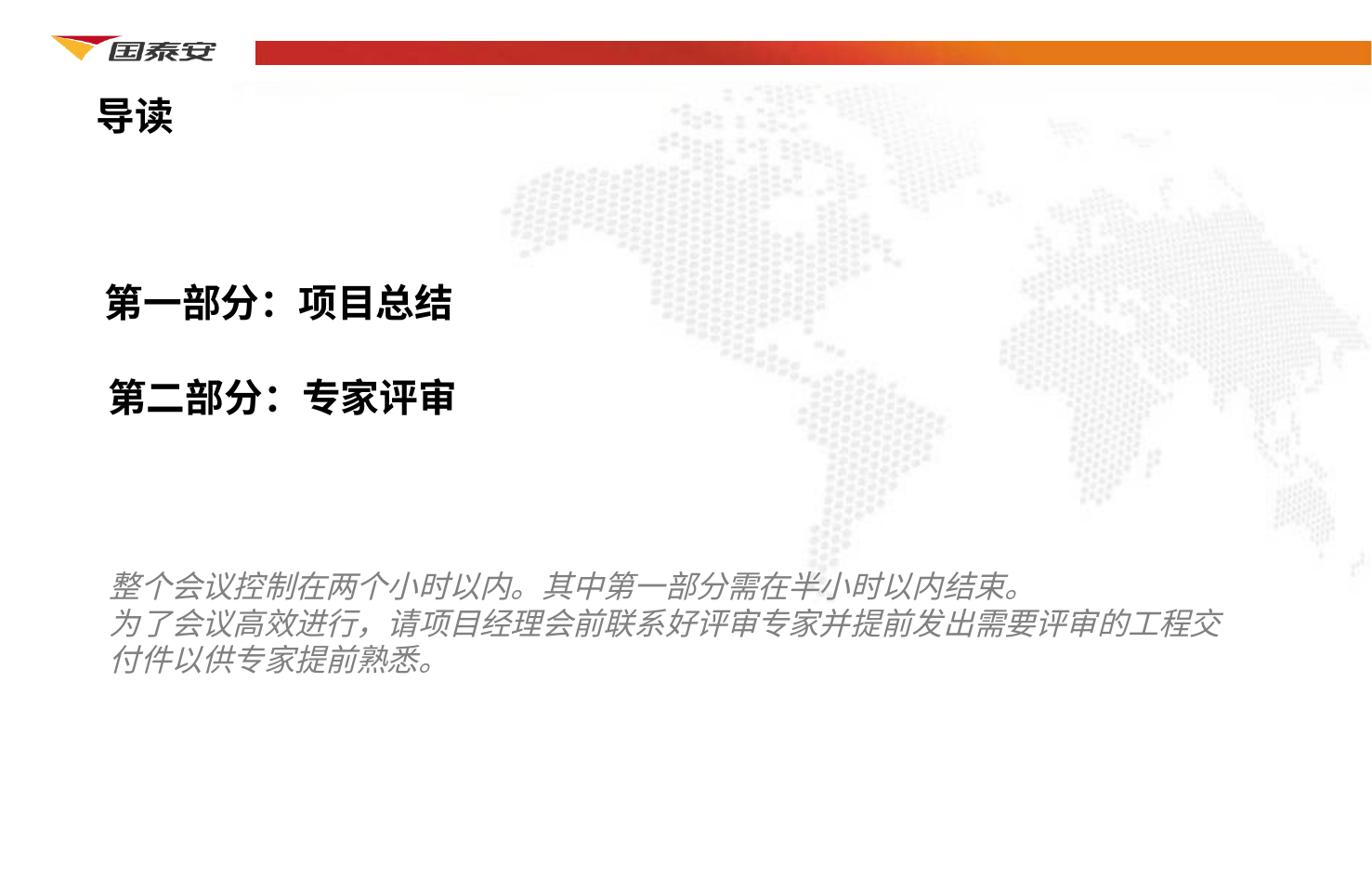

导读
第一部分：项目总结
第二部分：专家评审
整个会议控制在两个小时以内。其中第一部分需在半小时以内结束。
为了会议高效进行，请项目经理会前联系好评审专家并提前发出需要评审的工程交付件以供专家提前熟悉。